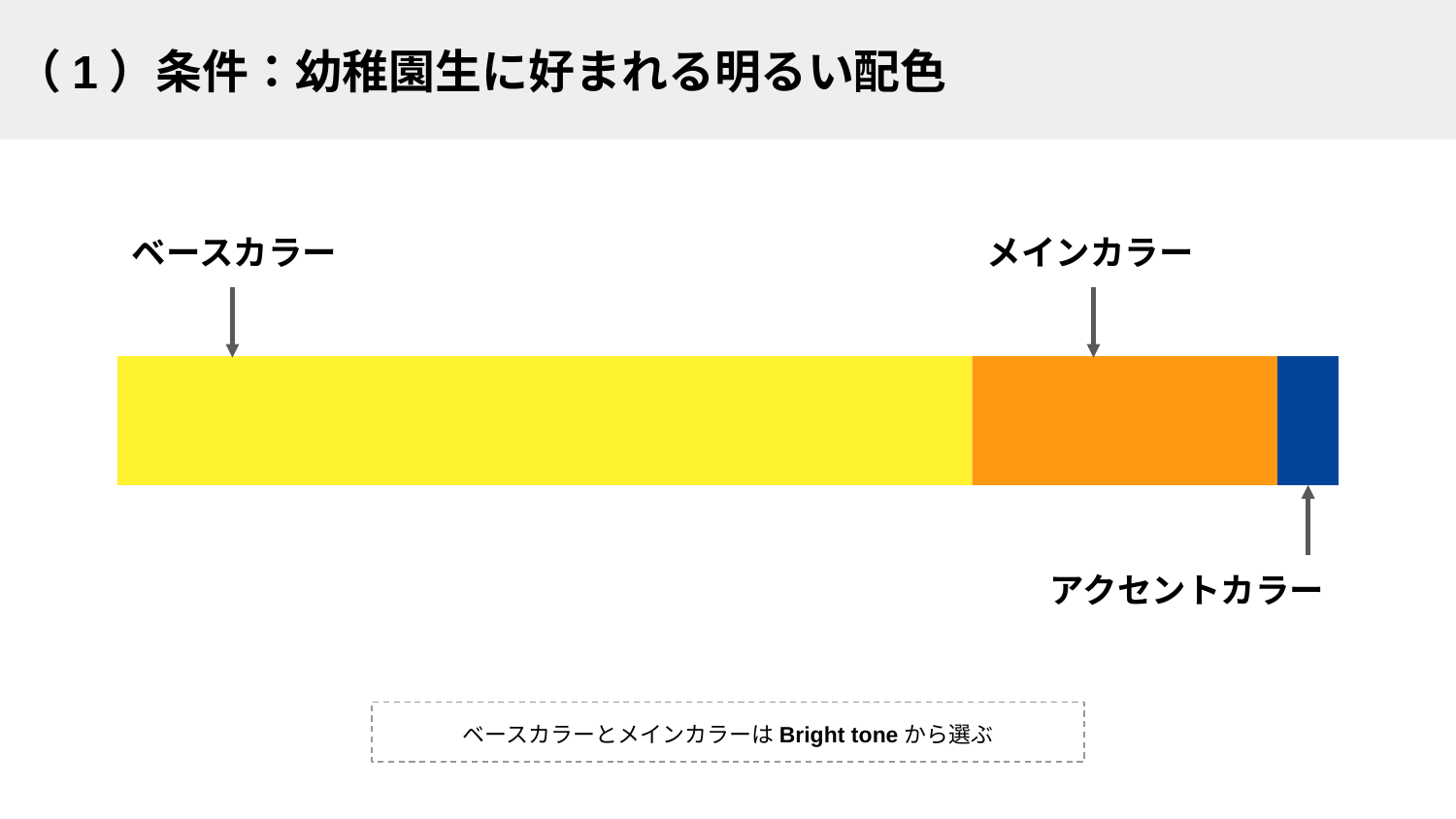

（1）条件：幼稚園生に好まれる明るい配色
ベースカラー
メインカラー

アクセントカラー
ベースカラーとメインカラーはBright toneから選ぶ